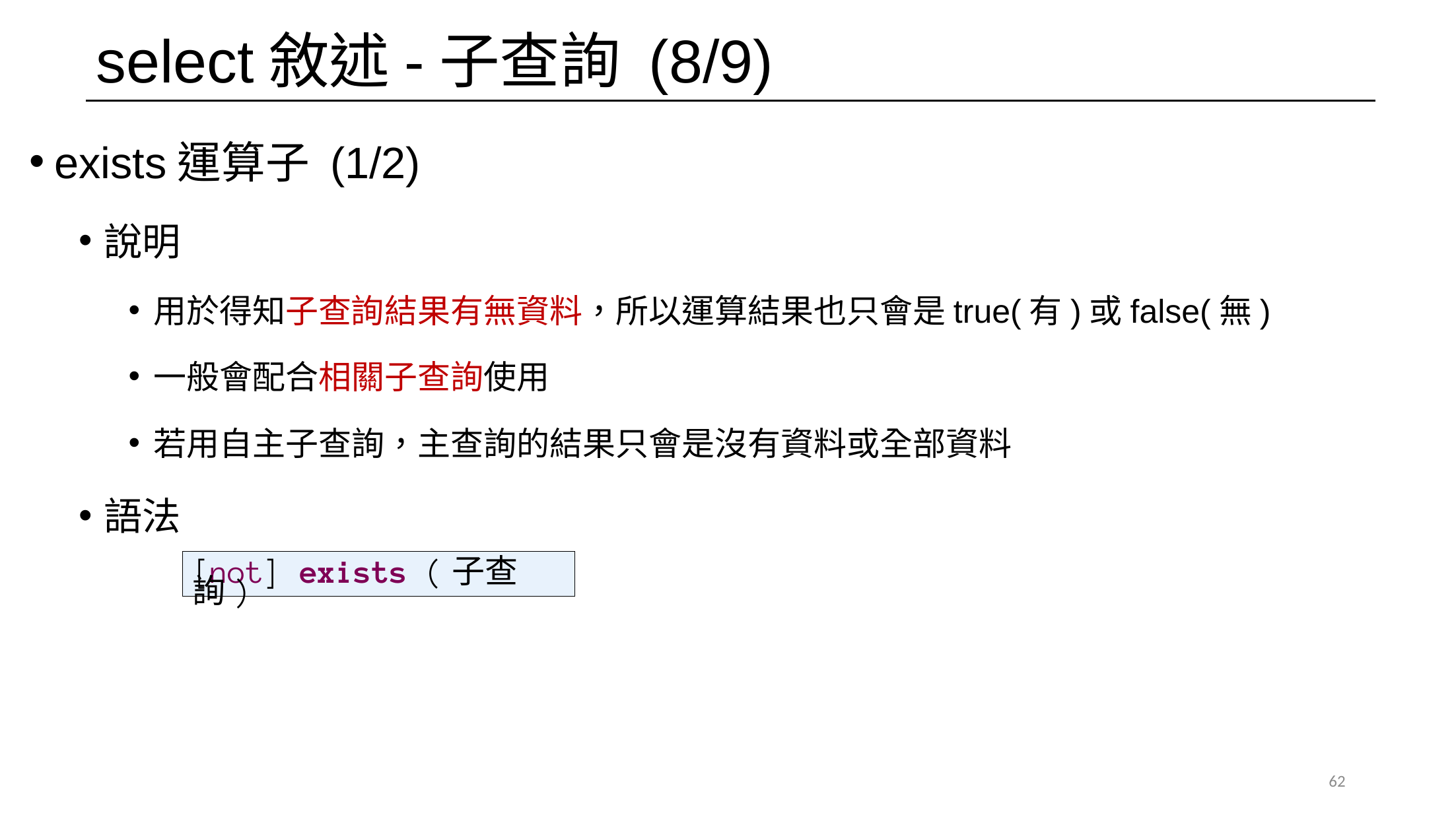

# select敘述-子查詢 (8/9)
exists運算子 (1/2)
說明
用於得知子查詢結果有無資料，所以運算結果也只會是true(有)或false(無)
一般會配合相關子查詢使用
若用自主子查詢，主查詢的結果只會是沒有資料或全部資料
語法

[not] exists (子查詢)
62